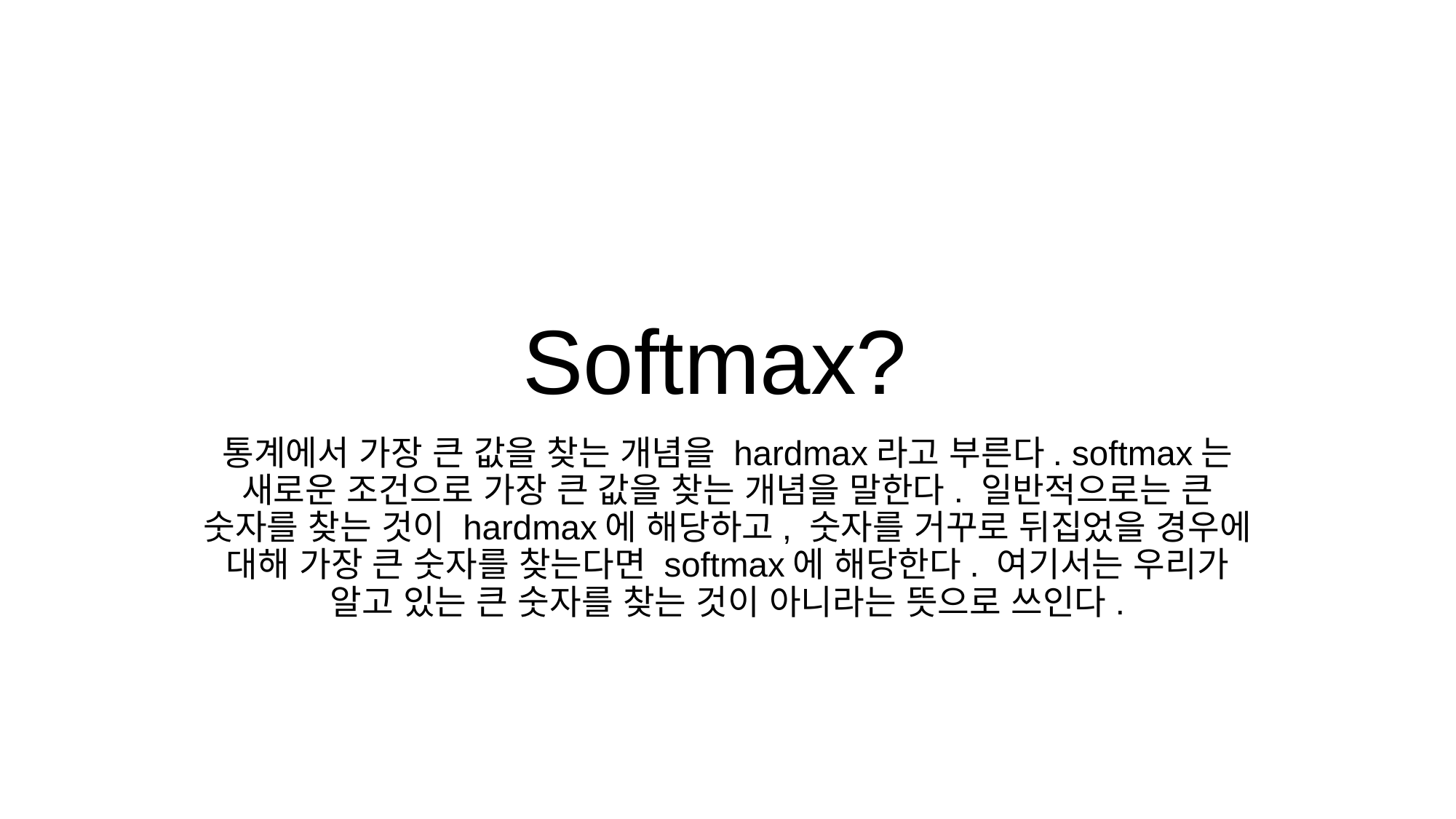

# Softmax?
통계에서 가장 큰 값을 찾는 개념을 hardmax라고 부른다. softmax는 새로운 조건으로 가장 큰 값을 찾는 개념을 말한다. 일반적으로는 큰 숫자를 찾는 것이 hardmax에 해당하고, 숫자를 거꾸로 뒤집었을 경우에 대해 가장 큰 숫자를 찾는다면 softmax에 해당한다. 여기서는 우리가 알고 있는 큰 숫자를 찾는 것이 아니라는 뜻으로 쓰인다.